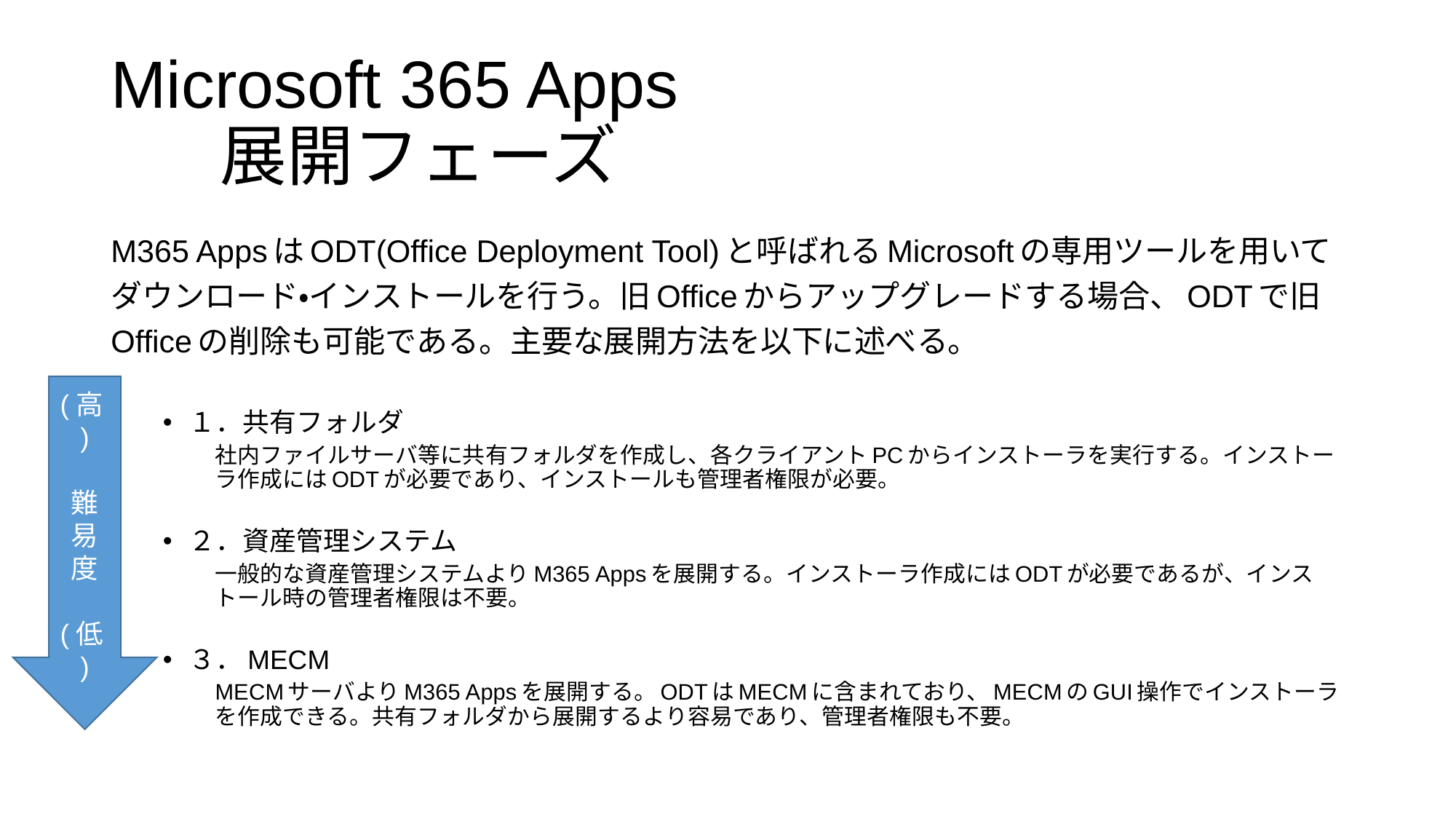

# Microsoft 365 Apps 展開フェーズ
M365 AppsはODT(Office Deployment Tool)と呼ばれるMicrosoftの専用ツールを用いてダウンロード・インストールを行う。旧Officeからアップグレードする場合、ODTで旧Officeの削除も可能である。主要な展開方法を以下に述べる。

１．共有フォルダ
社内ファイルサーバ等に共有フォルダを作成し、各クライアントPCからインストーラを実行する。インストーラ作成にはODTが必要であり、インストールも管理者権限が必要。

２．資産管理システム
一般的な資産管理システムよりM365 Appsを展開する。インストーラ作成にはODTが必要であるが、インストール時の管理者権限は不要。

３．MECM
MECMサーバよりM365 Appsを展開する。ODTはMECMに含まれており、MECMのGUI操作でインストーラを作成できる。共有フォルダから展開するより容易であり、管理者権限も不要。

(高)

難易度

(低)